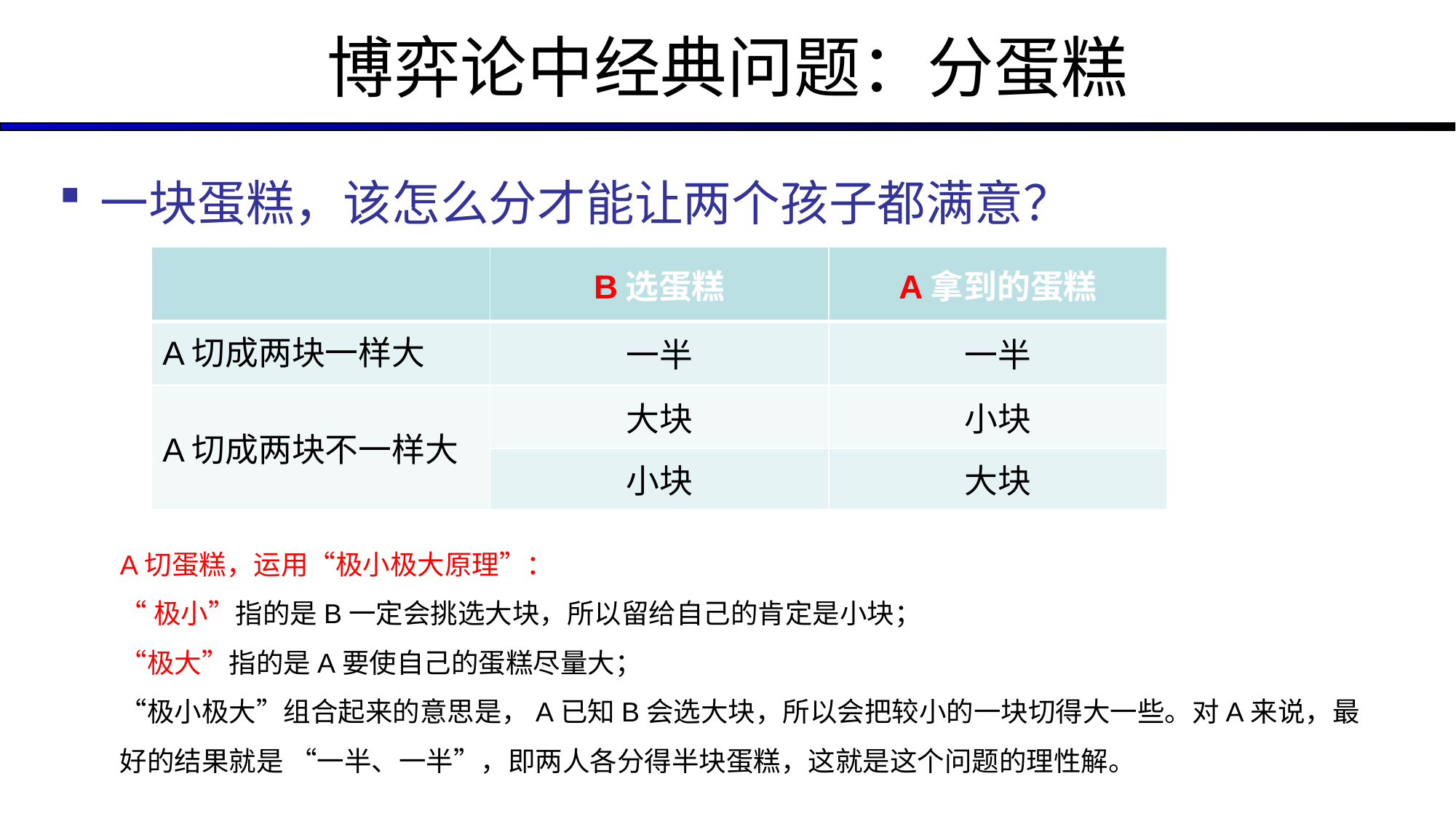

# 博弈论中经典问题：分蛋糕
一块蛋糕，该怎么分才能让两个孩子都满意？
|  | B选蛋糕 | A拿到的蛋糕 |
| --- | --- | --- |
| A切成两块一样大 | 一半 | 一半 |
| A切成两块不一样大 | 大块 | 小块 |
|  | 小块 | 大块 |
A切蛋糕，运用“极小极大原理”：
“极小”指的是B一定会挑选大块，所以留给自己的肯定是小块；
“极大”指的是A要使自己的蛋糕尽量大；
“极小极大”组合起来的意思是，A已知B会选大块，所以会把较小的一块切得大一些。对A来说，最好的结果就是 “一半、一半”，即两人各分得半块蛋糕，这就是这个问题的理性解。